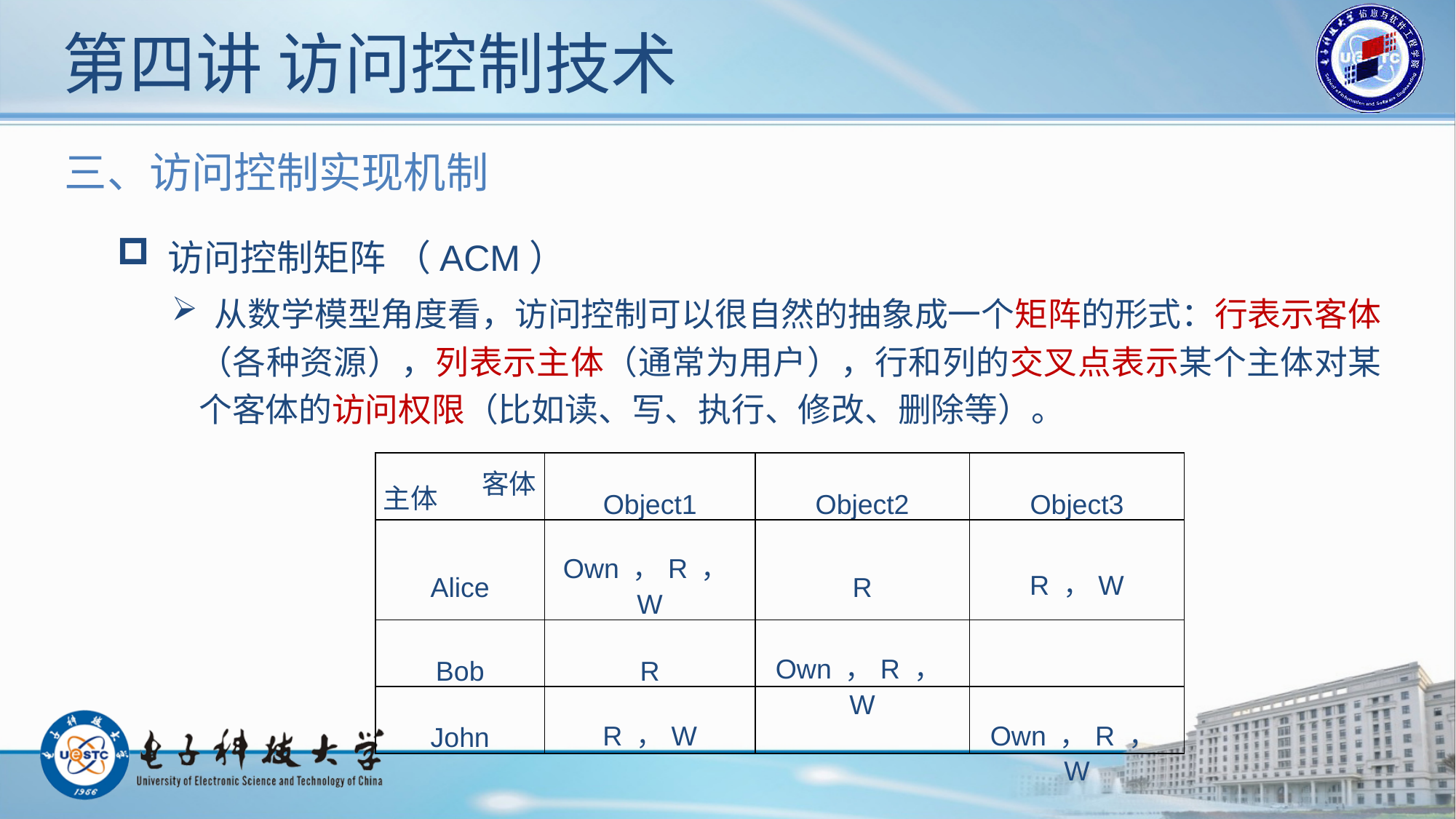

# 第四讲 访问控制技术
三、访问控制实现机制
 访问控制矩阵 （ACM）
 从数学模型角度看，访问控制可以很自然的抽象成一个矩阵的形式：行表示客体（各种资源），列表示主体（通常为用户），行和列的交叉点表示某个主体对某个客体的访问权限（比如读、写、执行、修改、删除等）。
| 客体 主体 | Object1 | Object2 | Object3 |
| --- | --- | --- | --- |
| Alice | Own ，R ，W | R | R ，W |
| Bob | R | Own ，R ，W |  |
| John | R ，W |  | Own ，R ，W |